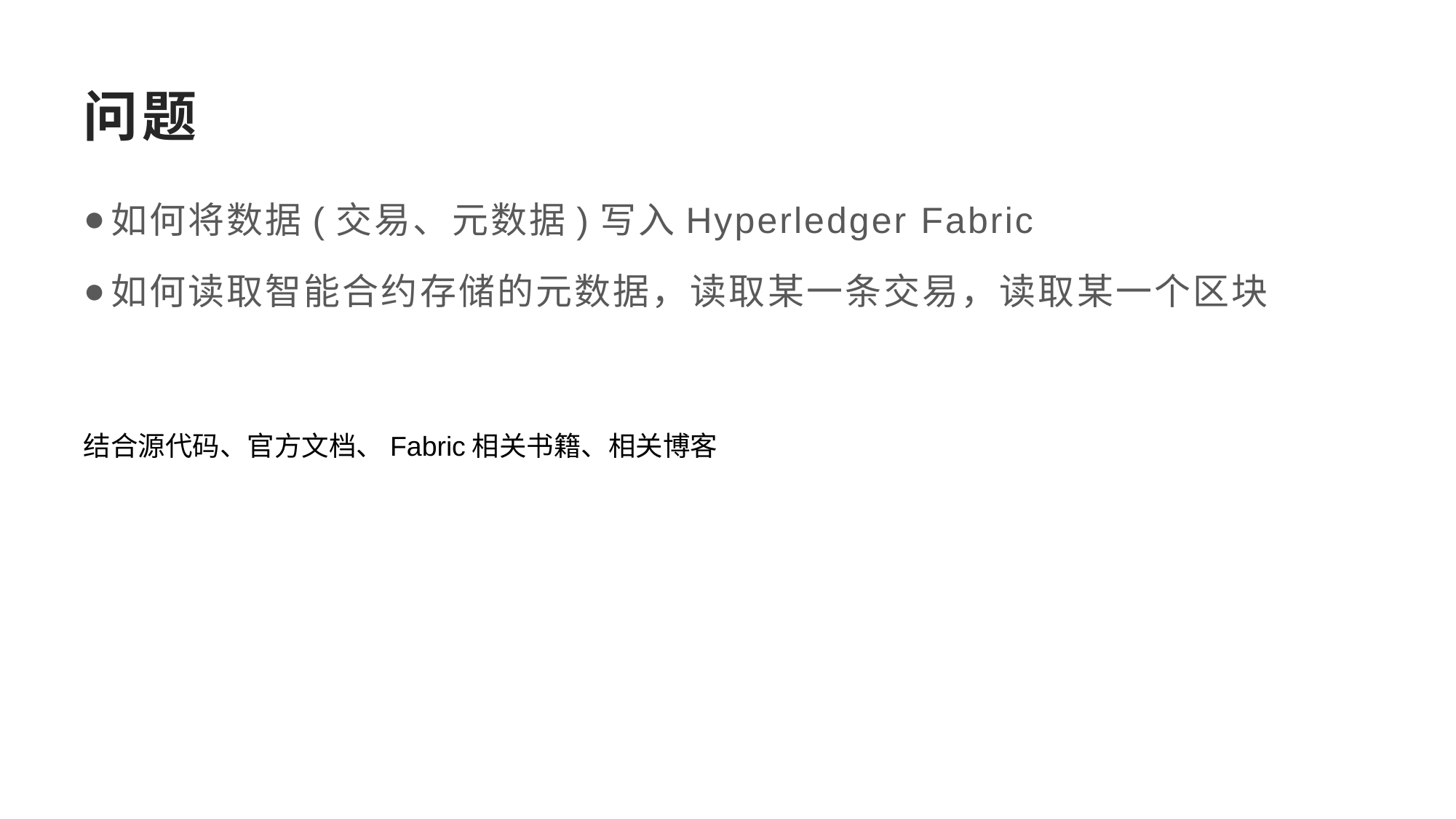

# 问题
如何将数据(交易、元数据)写入Hyperledger Fabric
如何读取智能合约存储的元数据，读取某一条交易，读取某一个区块
结合源代码、官方文档、Fabric相关书籍、相关博客